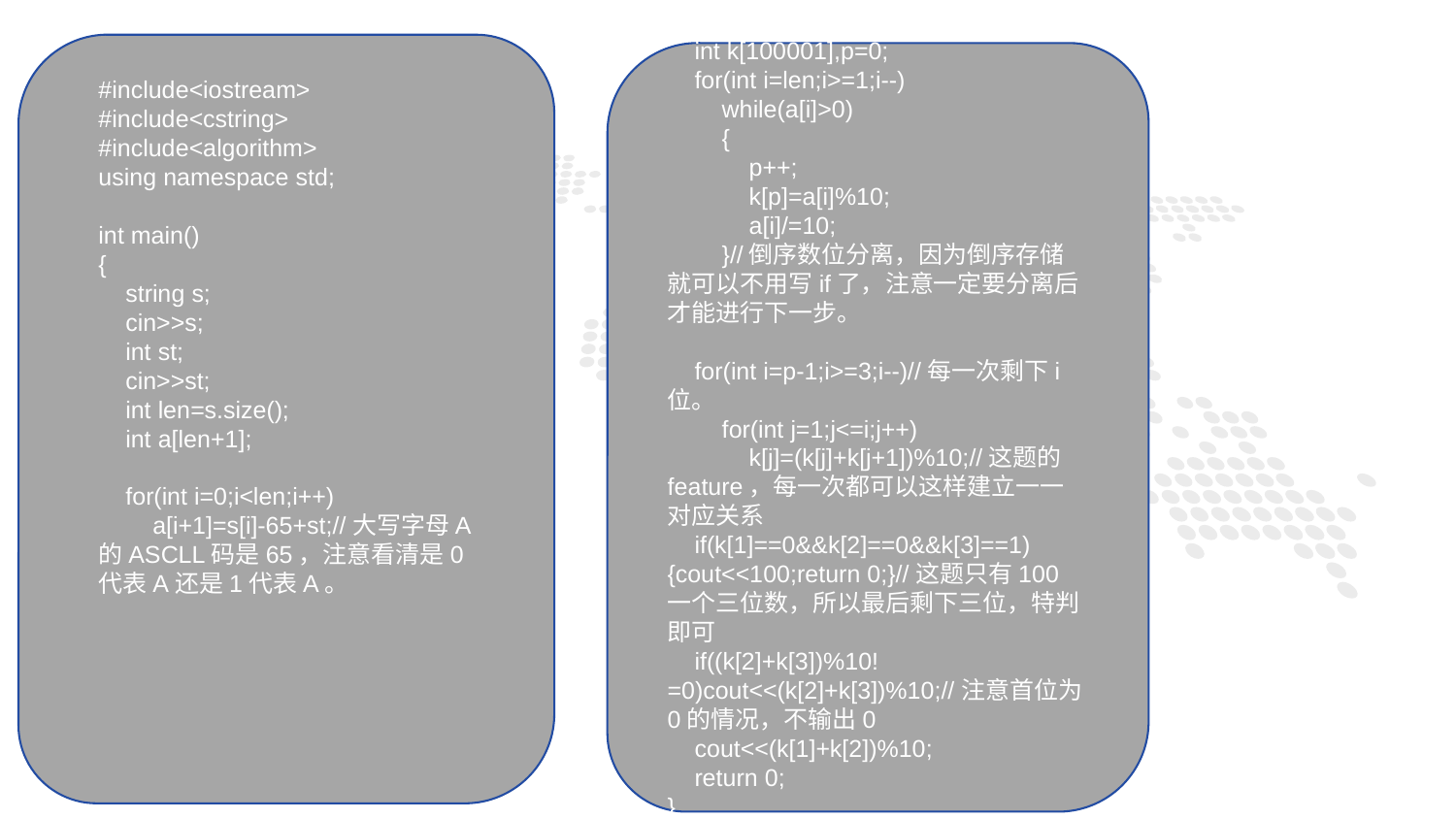

int k[100001],p=0;
    for(int i=len;i>=1;i--)
        while(a[i]>0)
        {
            p++;
            k[p]=a[i]%10;
            a[i]/=10;
        }//倒序数位分离，因为倒序存储就可以不用写if了，注意一定要分离后才能进行下一步。

    for(int i=p-1;i>=3;i--)//每一次剩下i位。
        for(int j=1;j<=i;j++)
            k[j]=(k[j]+k[j+1])%10;//这题的feature，每一次都可以这样建立一一对应关系
    if(k[1]==0&&k[2]==0&&k[3]==1){cout<<100;return 0;}//这题只有100一个三位数，所以最后剩下三位，特判即可
    if((k[2]+k[3])%10!=0)cout<<(k[2]+k[3])%10;//注意首位为0的情况，不输出0
    cout<<(k[1]+k[2])%10;
    return 0;
}

#include<iostream>
#include<cstring>
#include<algorithm>
using namespace std;

int main()
{
    string s;
    cin>>s;
    int st;
    cin>>st;
    int len=s.size();
    int a[len+1];

    for(int i=0;i<len;i++)
        a[i+1]=s[i]-65+st;//大写字母A的ASCLL码是65，注意看清是0代表A还是1代表A。

1
PART  ONE